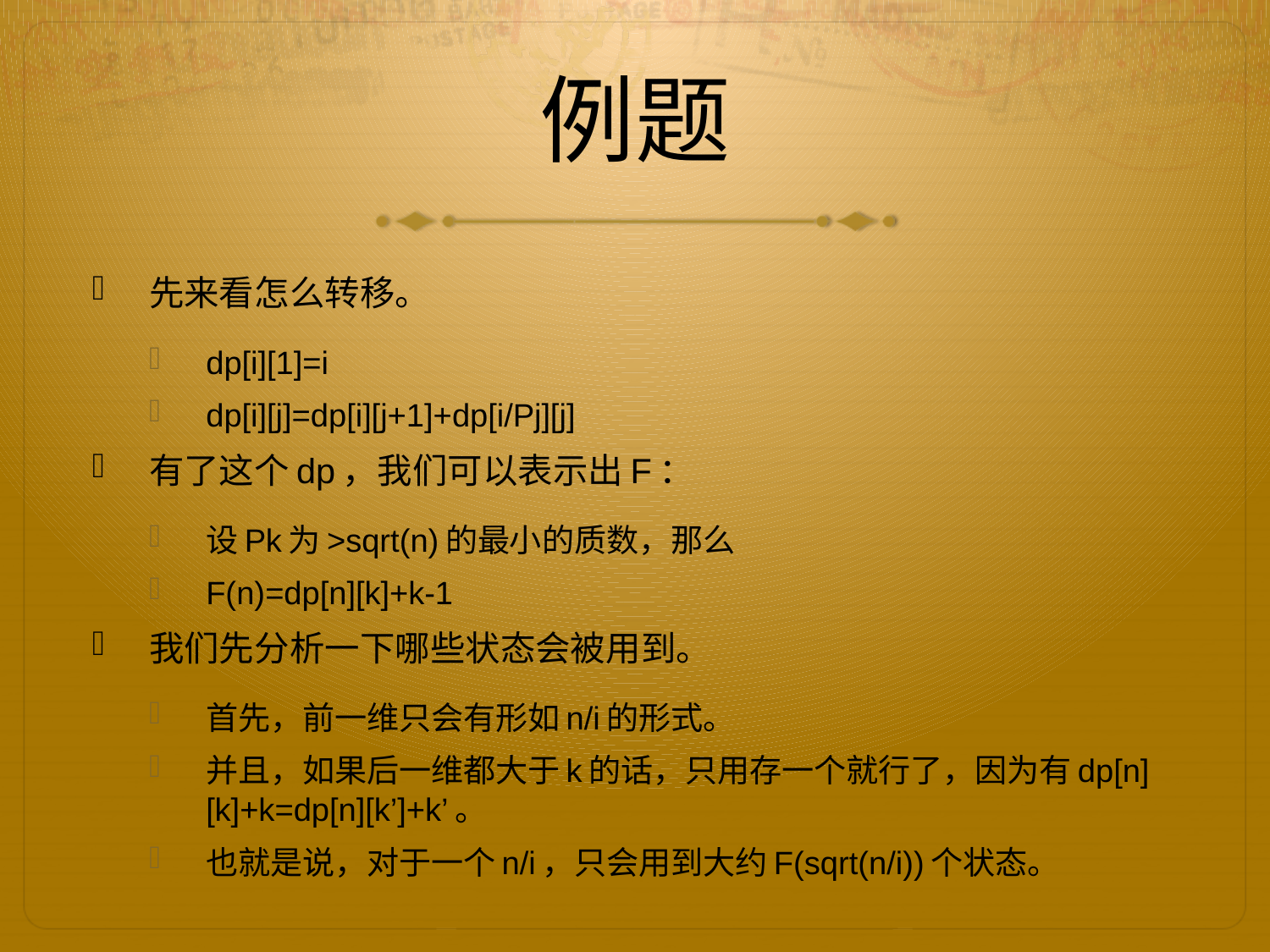

# 例题
先来看怎么转移。
dp[i][1]=i
dp[i][j]=dp[i][j+1]+dp[i/Pj][j]
有了这个dp，我们可以表示出F：
设Pk为>sqrt(n)的最小的质数，那么
F(n)=dp[n][k]+k-1
我们先分析一下哪些状态会被用到。
首先，前一维只会有形如n/i的形式。
并且，如果后一维都大于k的话，只用存一个就行了，因为有dp[n][k]+k=dp[n][k’]+k’。
也就是说，对于一个n/i，只会用到大约F(sqrt(n/i))个状态。